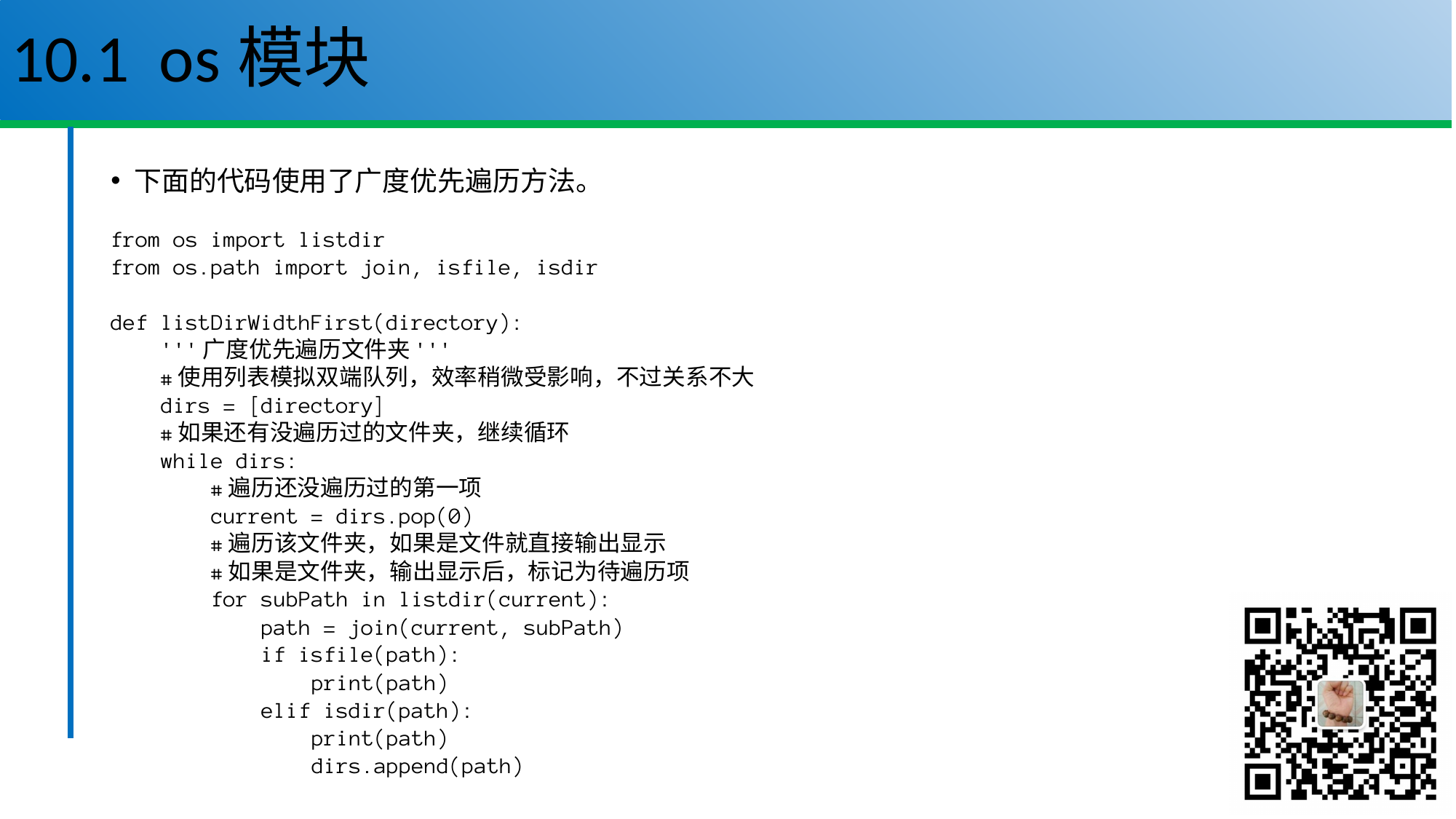

# 10.1  os模块
下面的代码使用了广度优先遍历方法。

from os import listdir
from os.path import join, isfile, isdir

def listDirWidthFirst(directory):
    '''广度优先遍历文件夹'''
    #使用列表模拟双端队列，效率稍微受影响，不过关系不大
    dirs = [directory]
    #如果还有没遍历过的文件夹，继续循环
    while dirs:
        #遍历还没遍历过的第一项
        current = dirs.pop(0)
        #遍历该文件夹，如果是文件就直接输出显示
        #如果是文件夹，输出显示后，标记为待遍历项
        for subPath in listdir(current):
            path = join(current, subPath)
            if isfile(path):
                print(path)
            elif isdir(path):
                print(path)
                dirs.append(path)
7